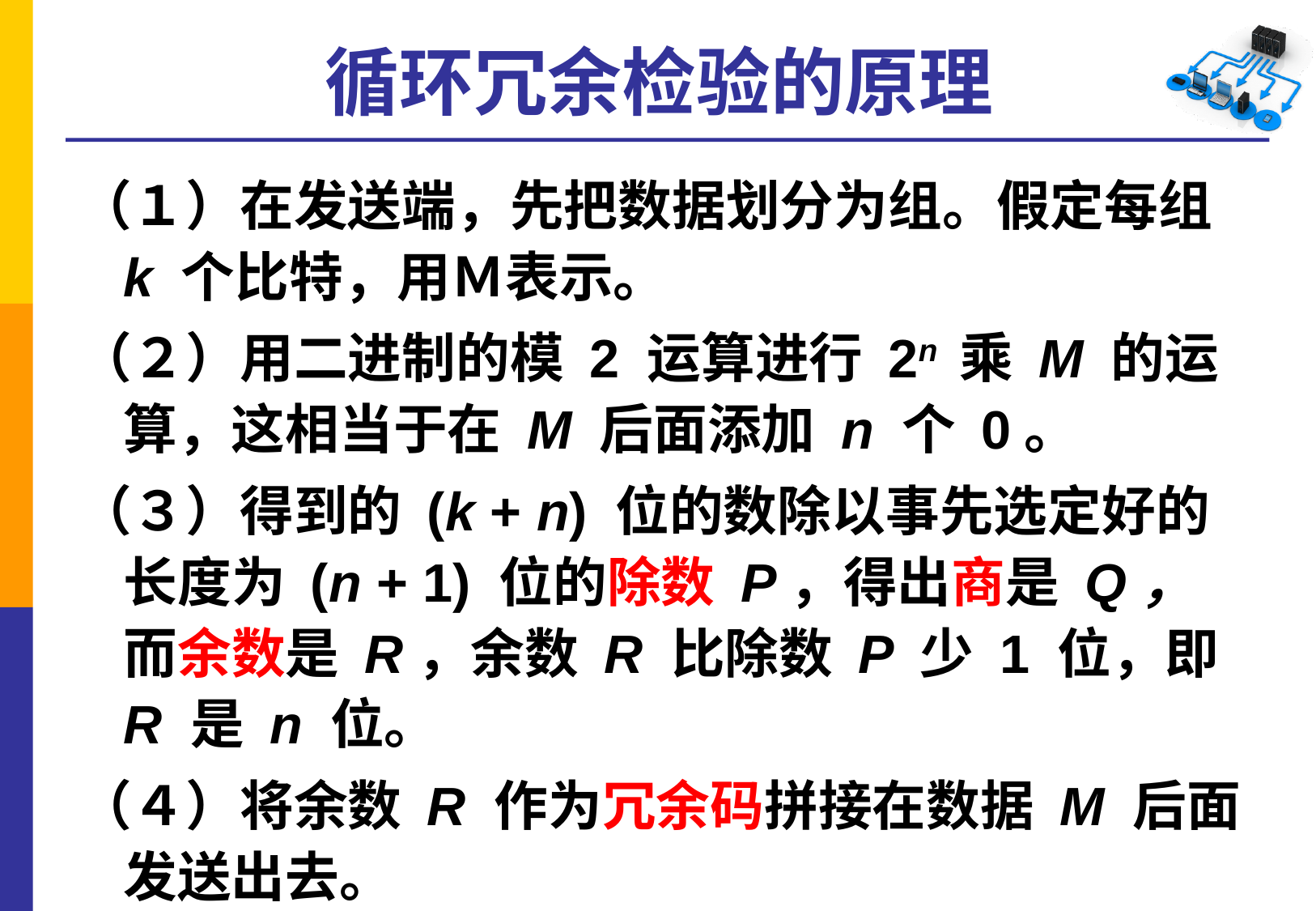

# 循环冗余检验的原理
（１）在发送端，先把数据划分为组。假定每组 k 个比特，用Ｍ表示。
（２）用二进制的模 2 运算进行 2n 乘 M 的运算，这相当于在 M 后面添加 n 个 0。
（３）得到的 (k + n) 位的数除以事先选定好的长度为 (n + 1) 位的除数 P，得出商是 Q， 而余数是 R，余数 R 比除数 P 少 1 位，即 R 是 n 位。
（４）将余数 R 作为冗余码拼接在数据 M 后面发送出去。